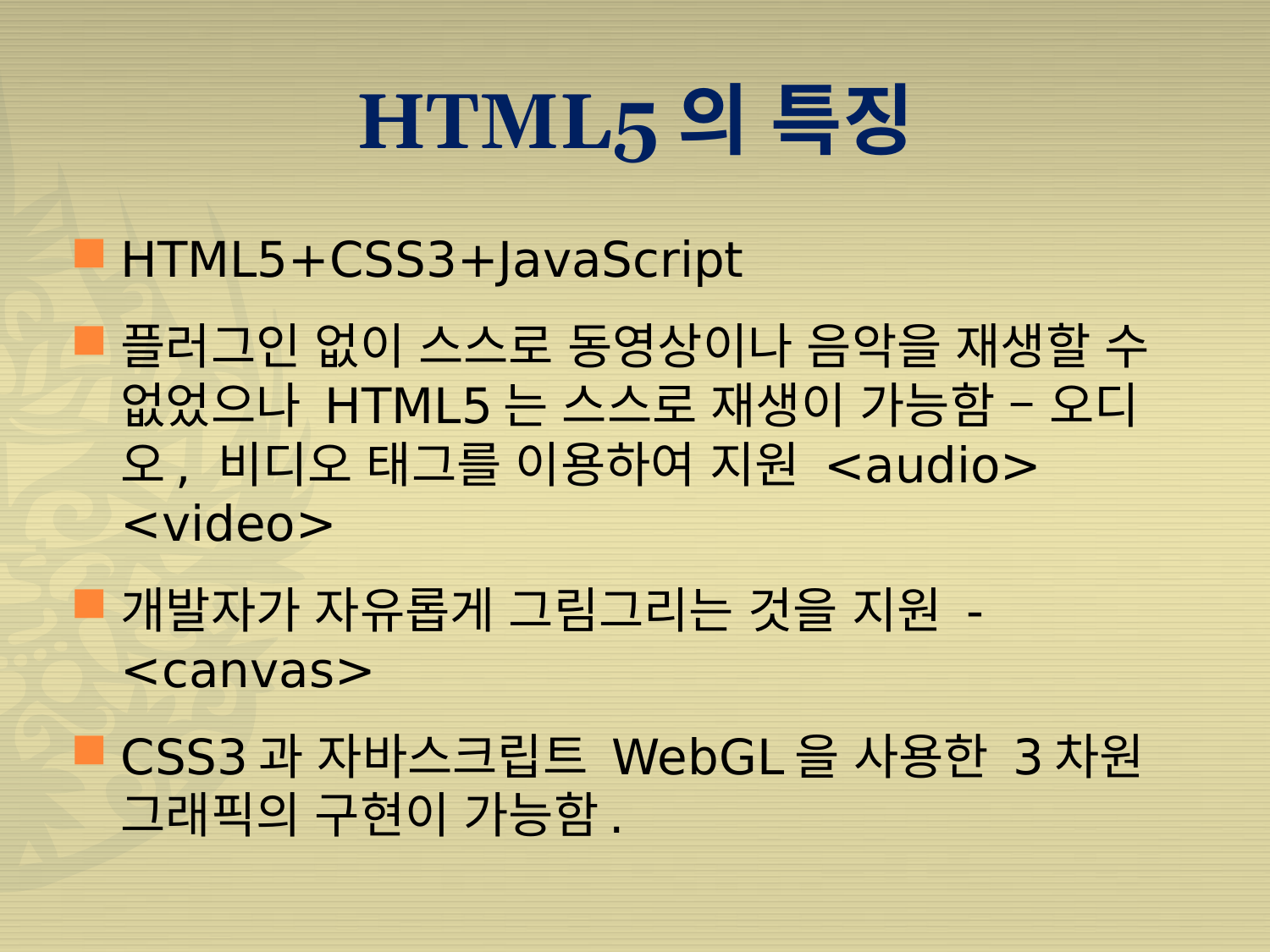

# HTML5의 특징
HTML5+CSS3+JavaScript
플러그인 없이 스스로 동영상이나 음악을 재생할 수 없었으나 HTML5는 스스로 재생이 가능함 – 오디오, 비디오 태그를 이용하여 지원 <audio> <video>
개발자가 자유롭게 그림그리는 것을 지원 - <canvas>
CSS3과 자바스크립트 WebGL을 사용한 3차원 그래픽의 구현이 가능함.